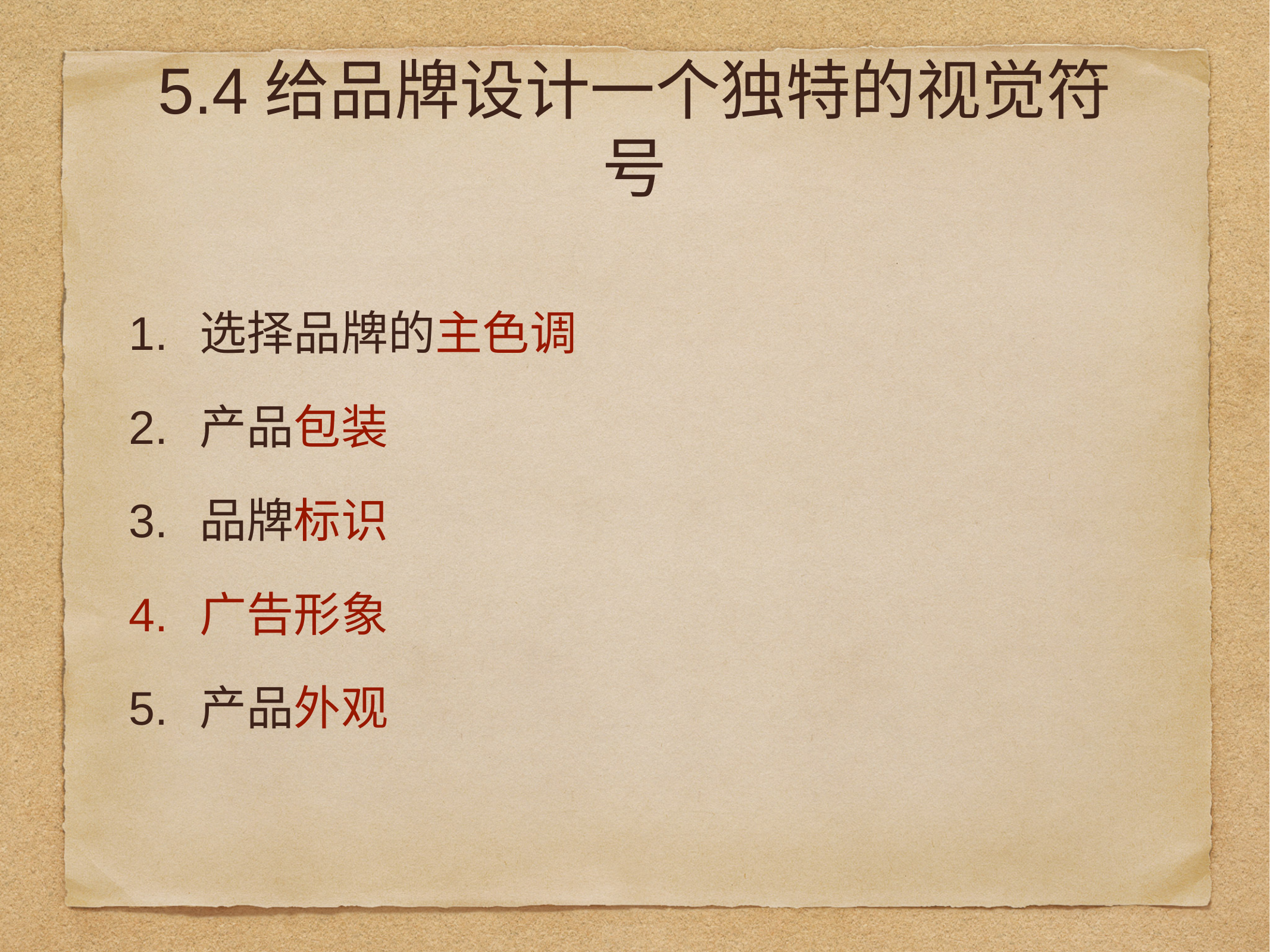

# 5.4给品牌设计一个独特的视觉符号
选择品牌的主色调
产品包装
品牌标识
广告形象
产品外观